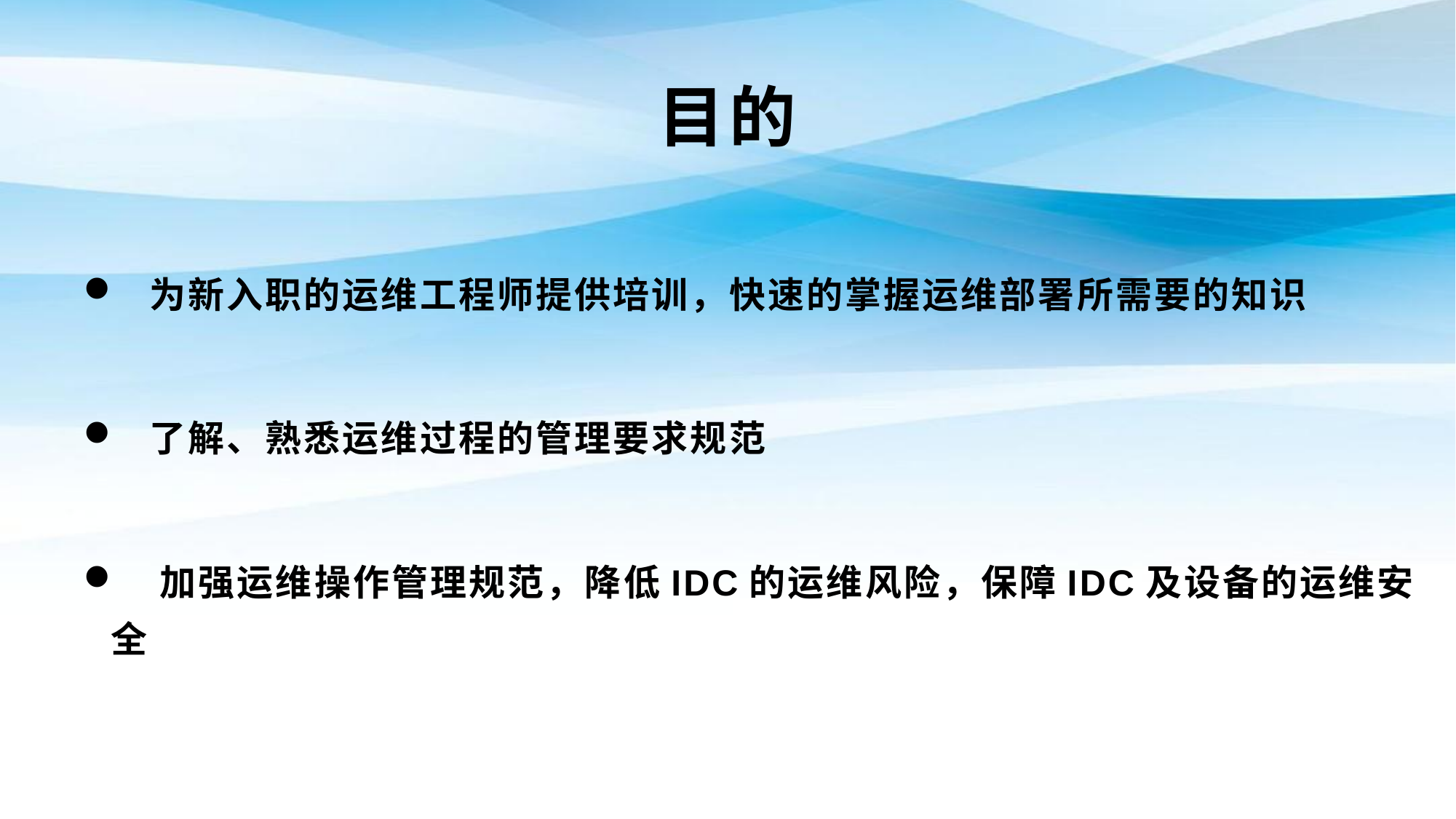

# 目的
  为新入职的运维工程师提供培训，快速的掌握运维部署所需要的知识

  了解、熟悉运维过程的管理要求规范

   加强运维操作管理规范，降低IDC的运维风险，保障IDC及设备的运维安全